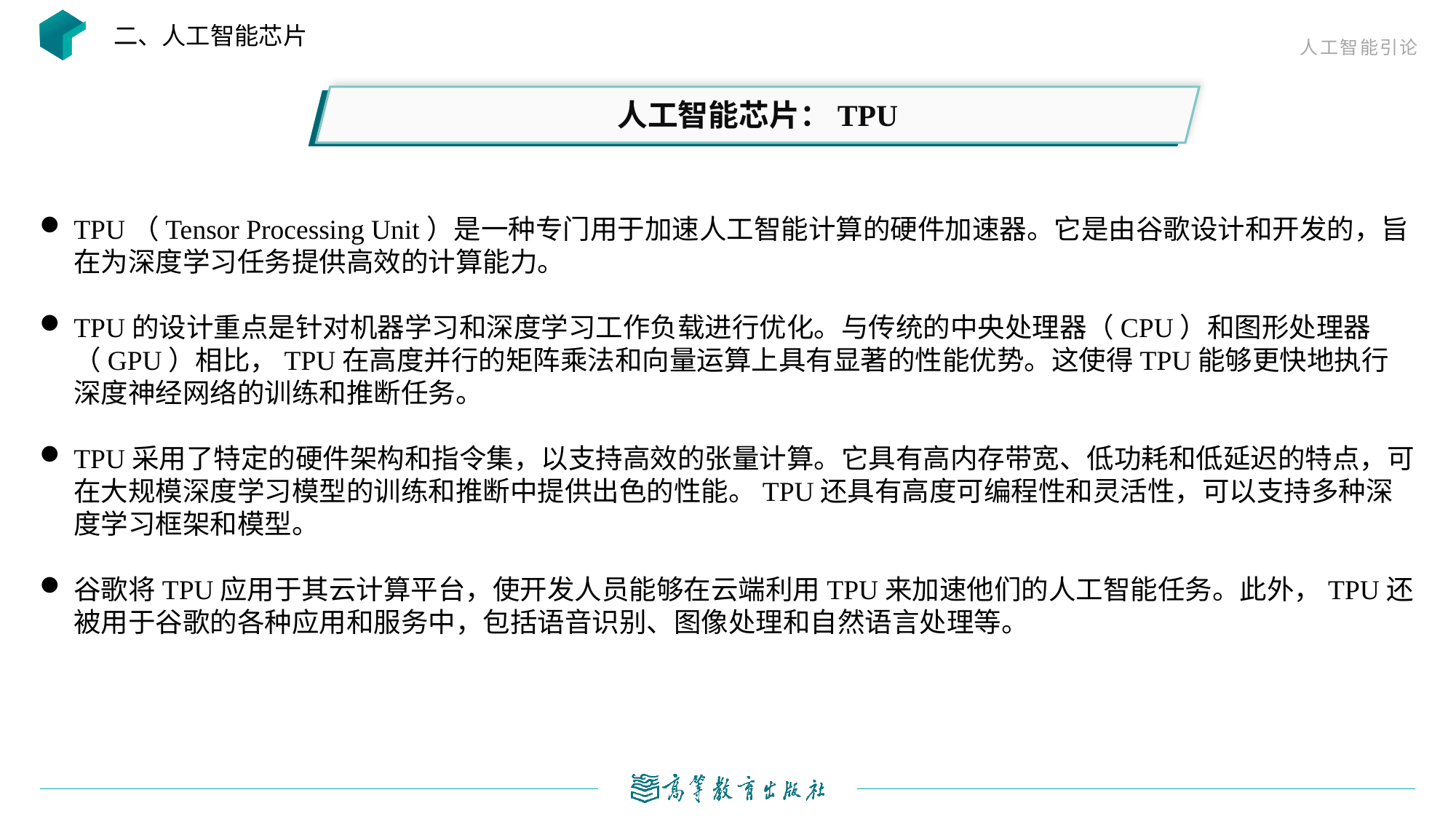

二、人工智能芯片

人工智能芯片：TPU
TPU（Tensor Processing Unit）是一种专门用于加速人工智能计算的硬件加速器。它是由谷歌设计和开发的，旨在为深度学习任务提供高效的计算能力。

TPU的设计重点是针对机器学习和深度学习工作负载进行优化。与传统的中央处理器（CPU）和图形处理器（GPU）相比，TPU在高度并行的矩阵乘法和向量运算上具有显著的性能优势。这使得TPU能够更快地执行深度神经网络的训练和推断任务。

TPU采用了特定的硬件架构和指令集，以支持高效的张量计算。它具有高内存带宽、低功耗和低延迟的特点，可在大规模深度学习模型的训练和推断中提供出色的性能。TPU还具有高度可编程性和灵活性，可以支持多种深度学习框架和模型。

谷歌将TPU应用于其云计算平台，使开发人员能够在云端利用TPU来加速他们的人工智能任务。此外，TPU还被用于谷歌的各种应用和服务中，包括语音识别、图像处理和自然语言处理等。